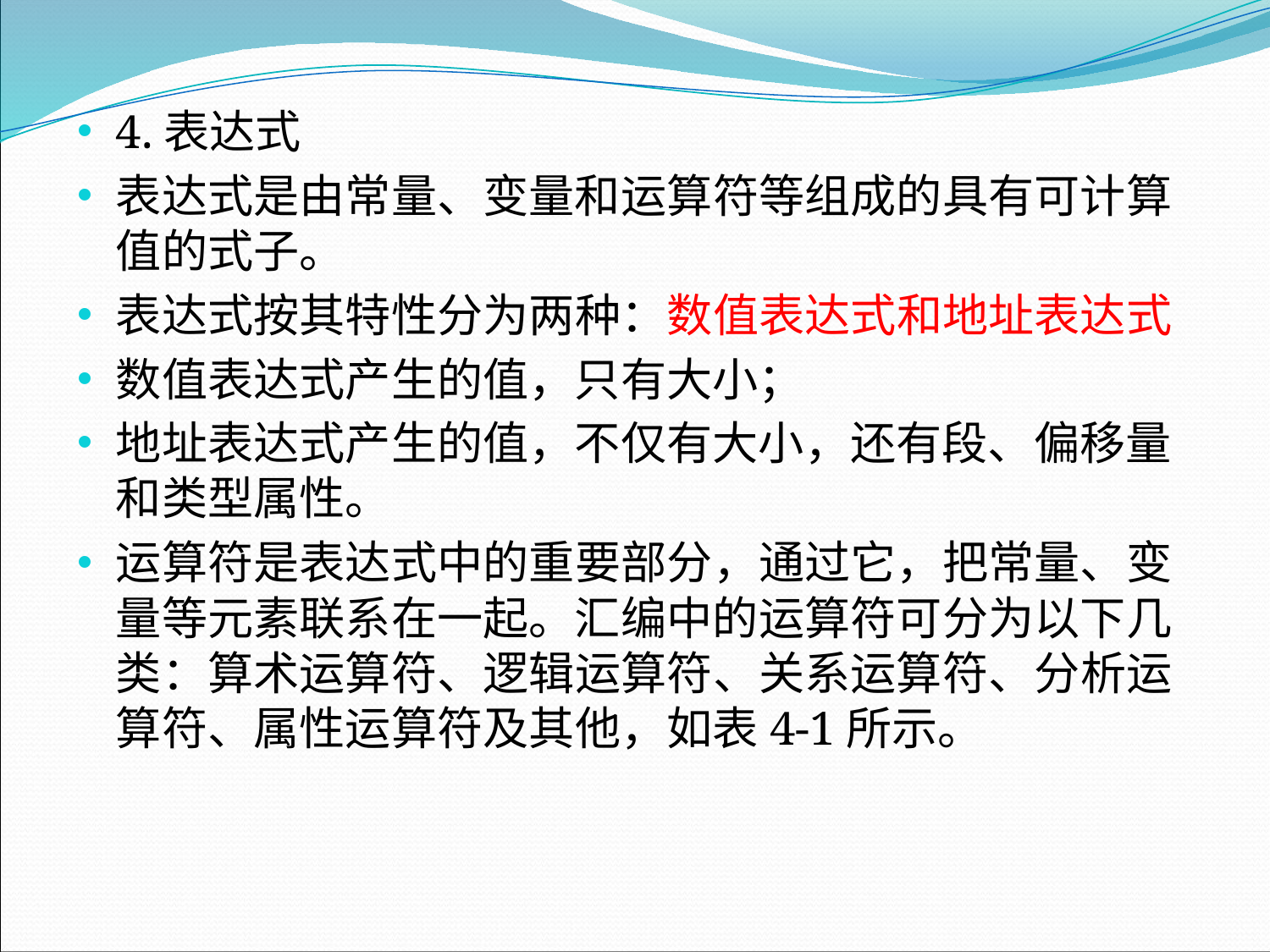

4.表达式
表达式是由常量、变量和运算符等组成的具有可计算值的式子。
表达式按其特性分为两种：数值表达式和地址表达式
数值表达式产生的值，只有大小；
地址表达式产生的值，不仅有大小，还有段、偏移量和类型属性。
运算符是表达式中的重要部分，通过它，把常量、变量等元素联系在一起。汇编中的运算符可分为以下几类：算术运算符、逻辑运算符、关系运算符、分析运算符、属性运算符及其他，如表4-1所示。